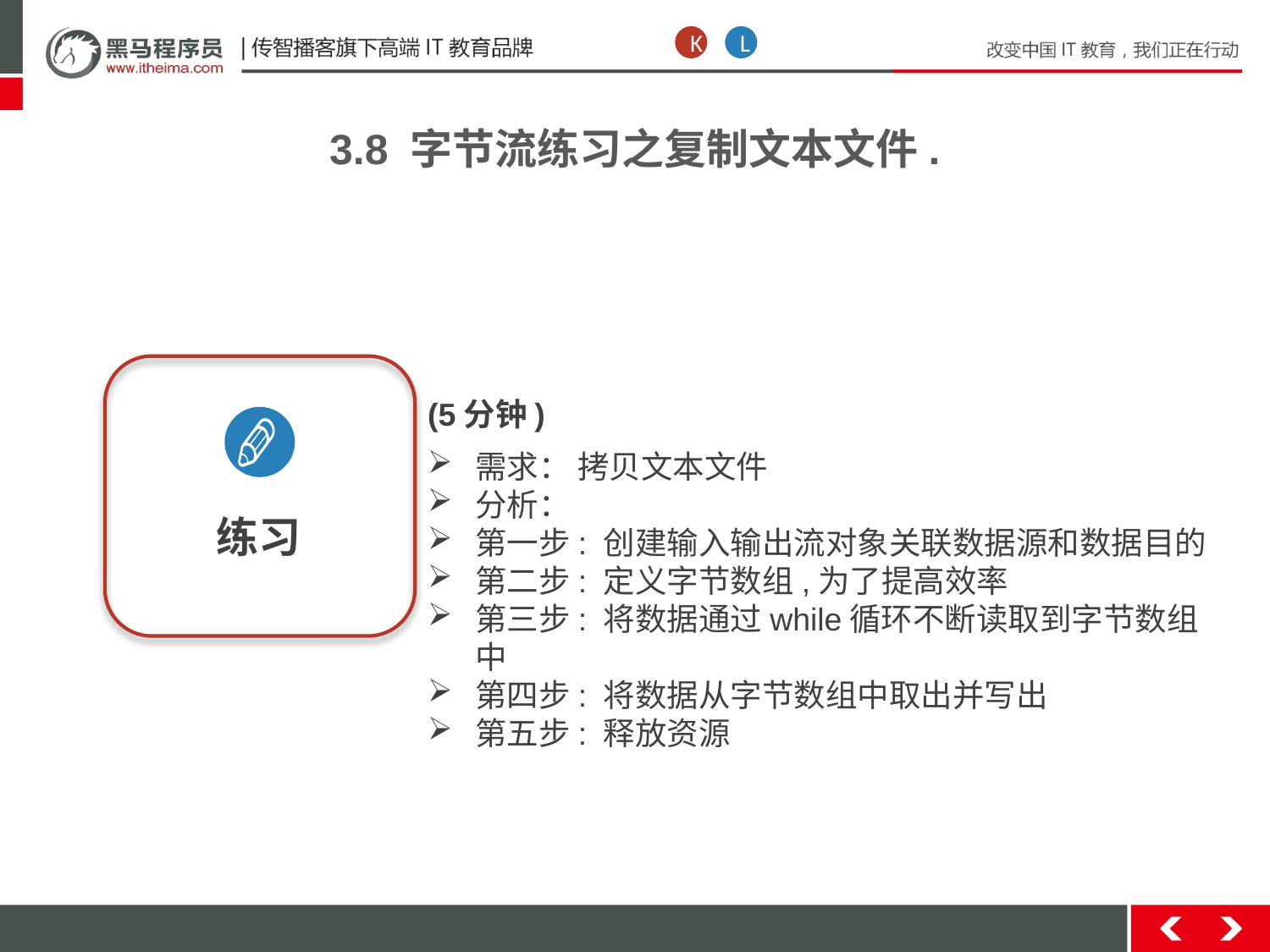

K
L
3.8 字节流练习之复制文本文件.

练习
(5分钟)
需求： 拷贝文本文件
分析：
第一步: 创建输入输出流对象关联数据源和数据目的
第二步: 定义字节数组,为了提高效率
第三步: 将数据通过while循环不断读取到字节数组中
第四步: 将数据从字节数组中取出并写出
第五步: 释放资源